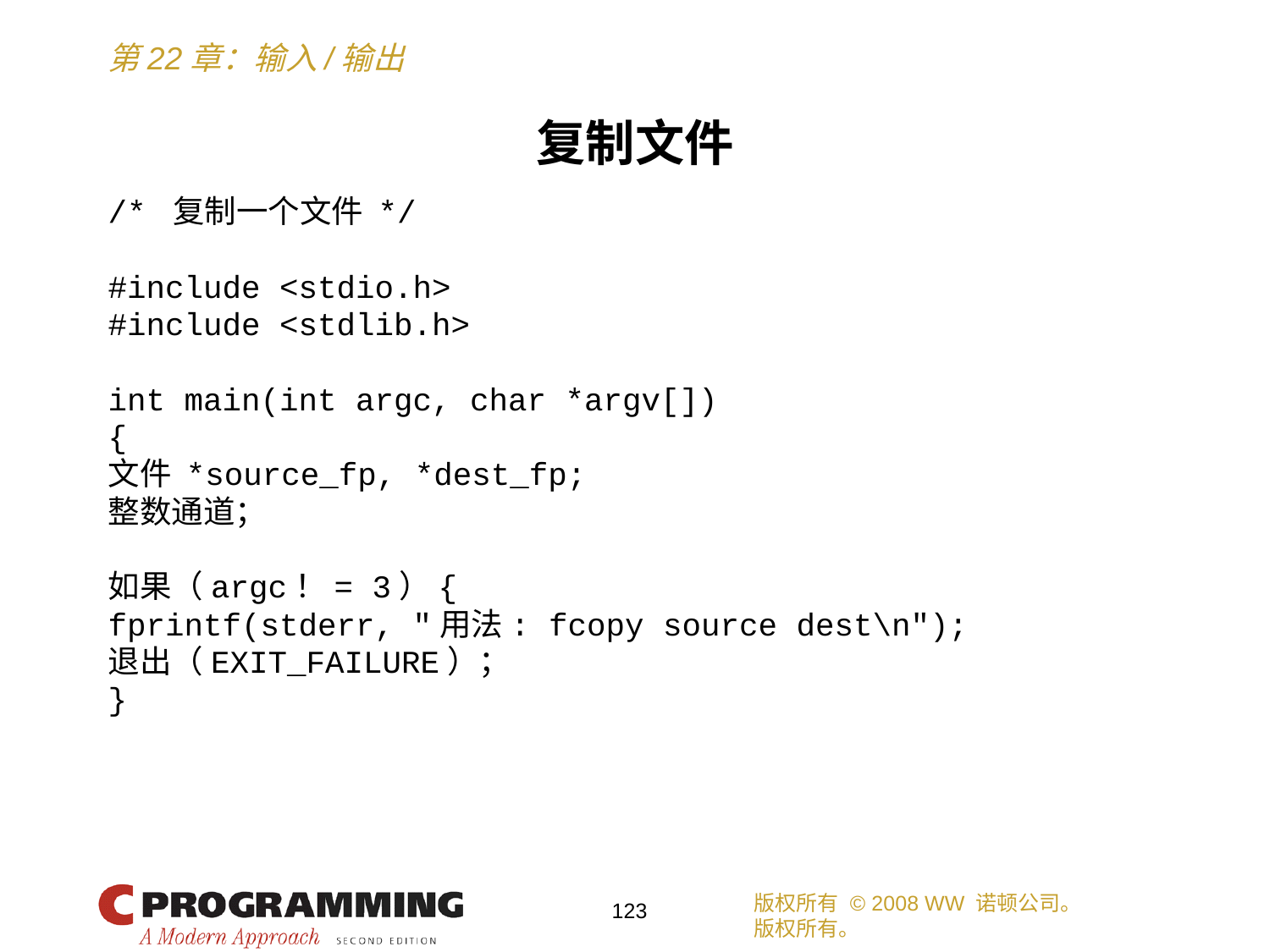

复制文件

/* 复制一个文件 */

#include <stdio.h>
#include <stdlib.h>

int main(int argc, char *argv[])
{
文件 *source_fp, *dest_fp;
整数通道；

如果（argc！= 3）{
fprintf(stderr, "用法: fcopy source dest\n");
退出（EXIT_FAILURE）；
}
版权所有 © 2008 WW 诺顿公司。
版权所有。
123